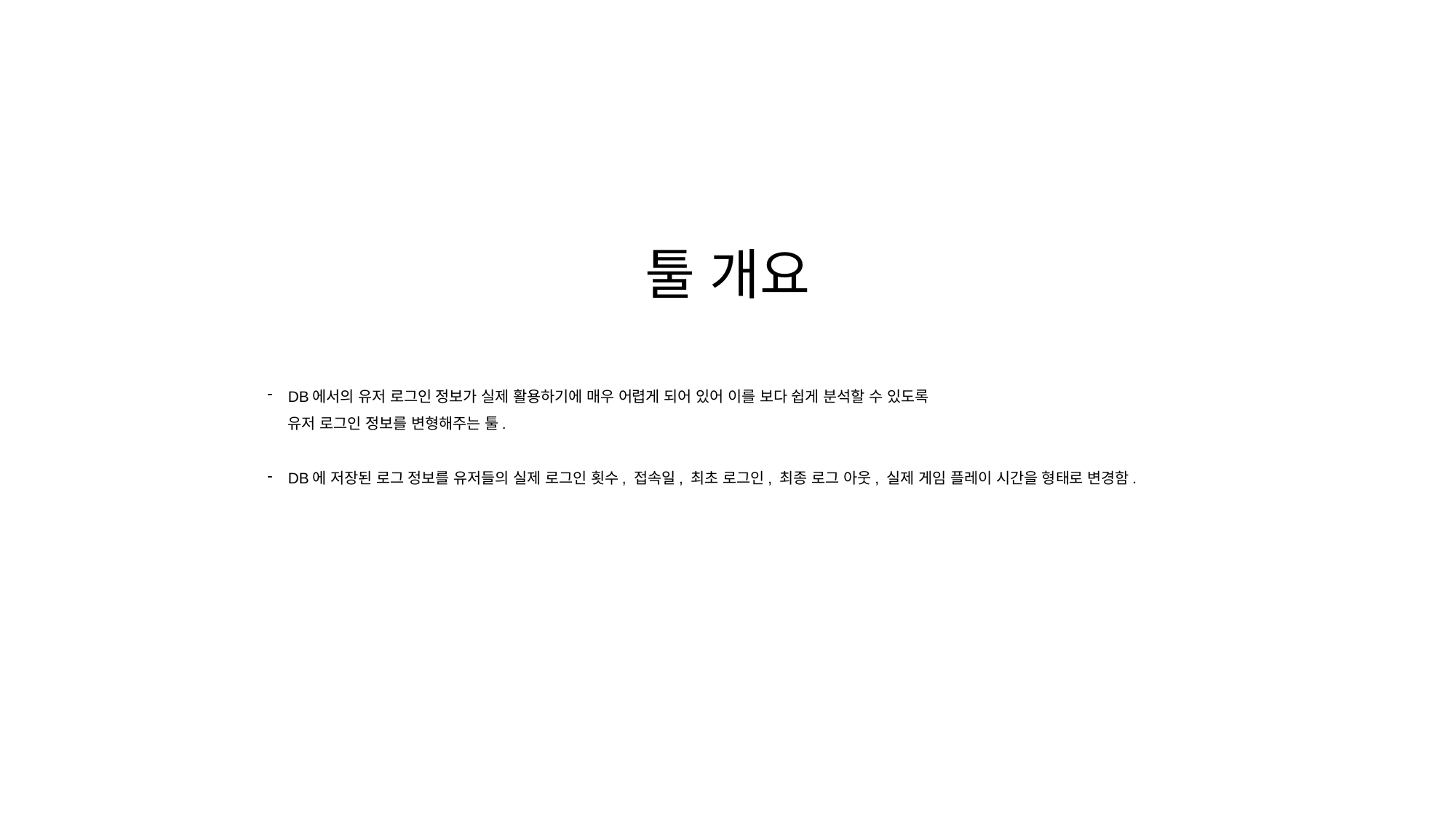

툴 개요
DB에서의 유저 로그인 정보가 실제 활용하기에 매우 어렵게 되어 있어 이를 보다 쉽게 분석할 수 있도록
유저 로그인 정보를 변형해주는 툴.

DB에 저장된 로그 정보를 유저들의 실제 로그인 횟수, 접속일, 최초 로그인, 최종 로그 아웃, 실제 게임 플레이 시간을 형태로 변경함.